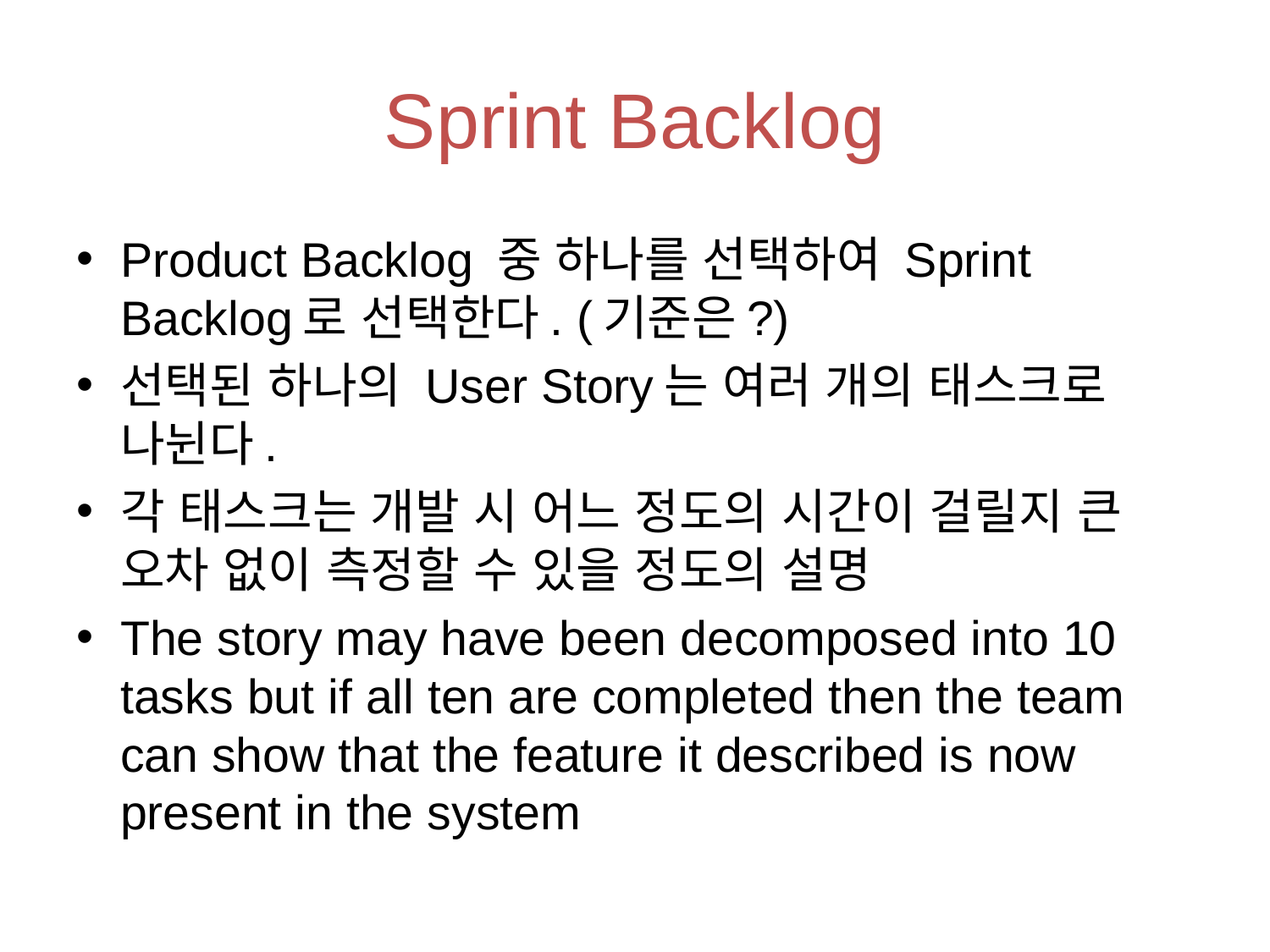

# Sprint Backlog
Product Backlog 중 하나를 선택하여 Sprint Backlog로 선택한다. (기준은?)
선택된 하나의 User Story는 여러 개의 태스크로 나뉜다.
각 태스크는 개발 시 어느 정도의 시간이 걸릴지 큰 오차 없이 측정할 수 있을 정도의 설명
The story may have been decomposed into 10 tasks but if all ten are completed then the team can show that the feature it described is now present in the system